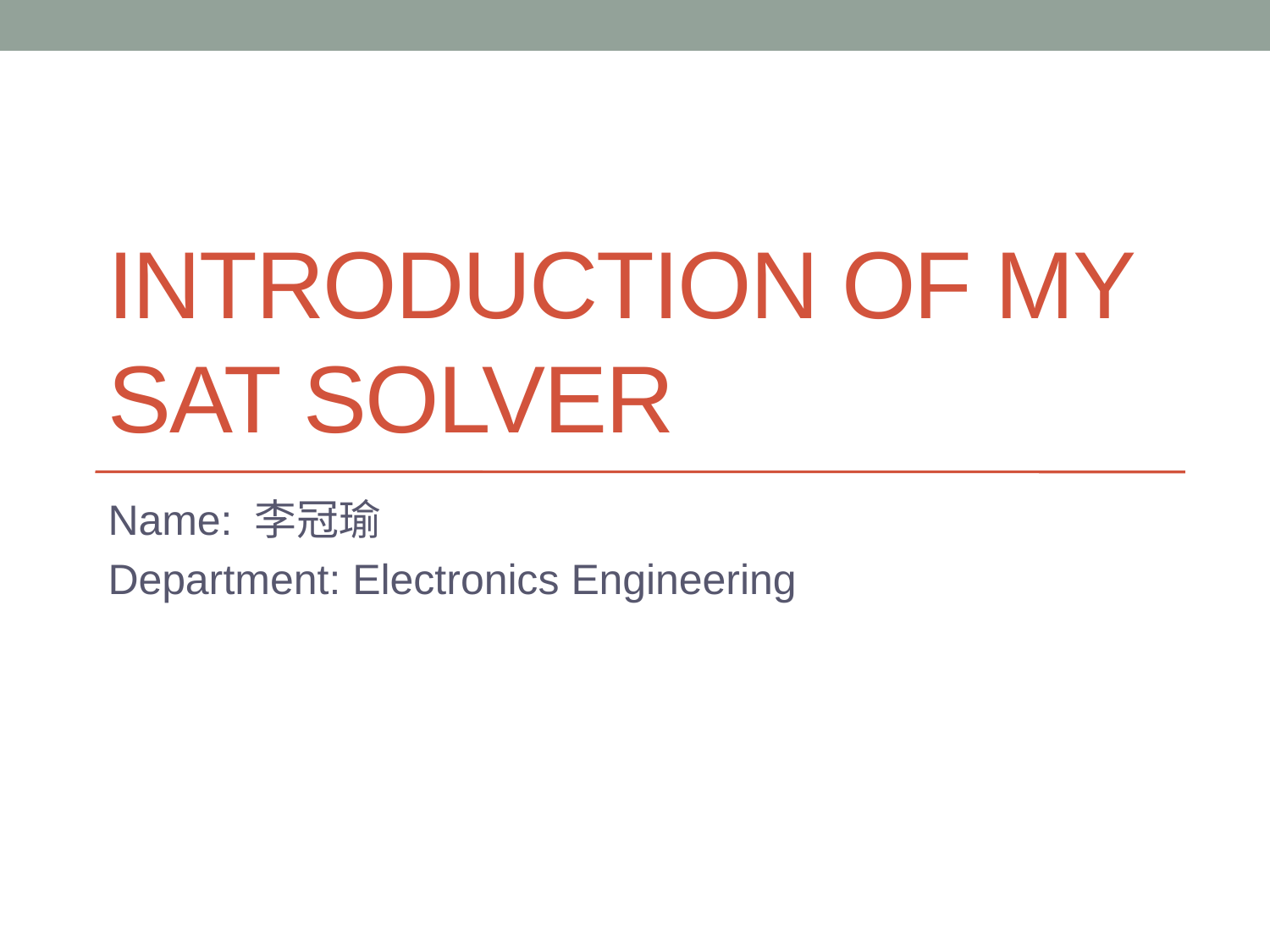

# Introduction of my sat solver
Name: 李冠瑜
Department: Electronics Engineering